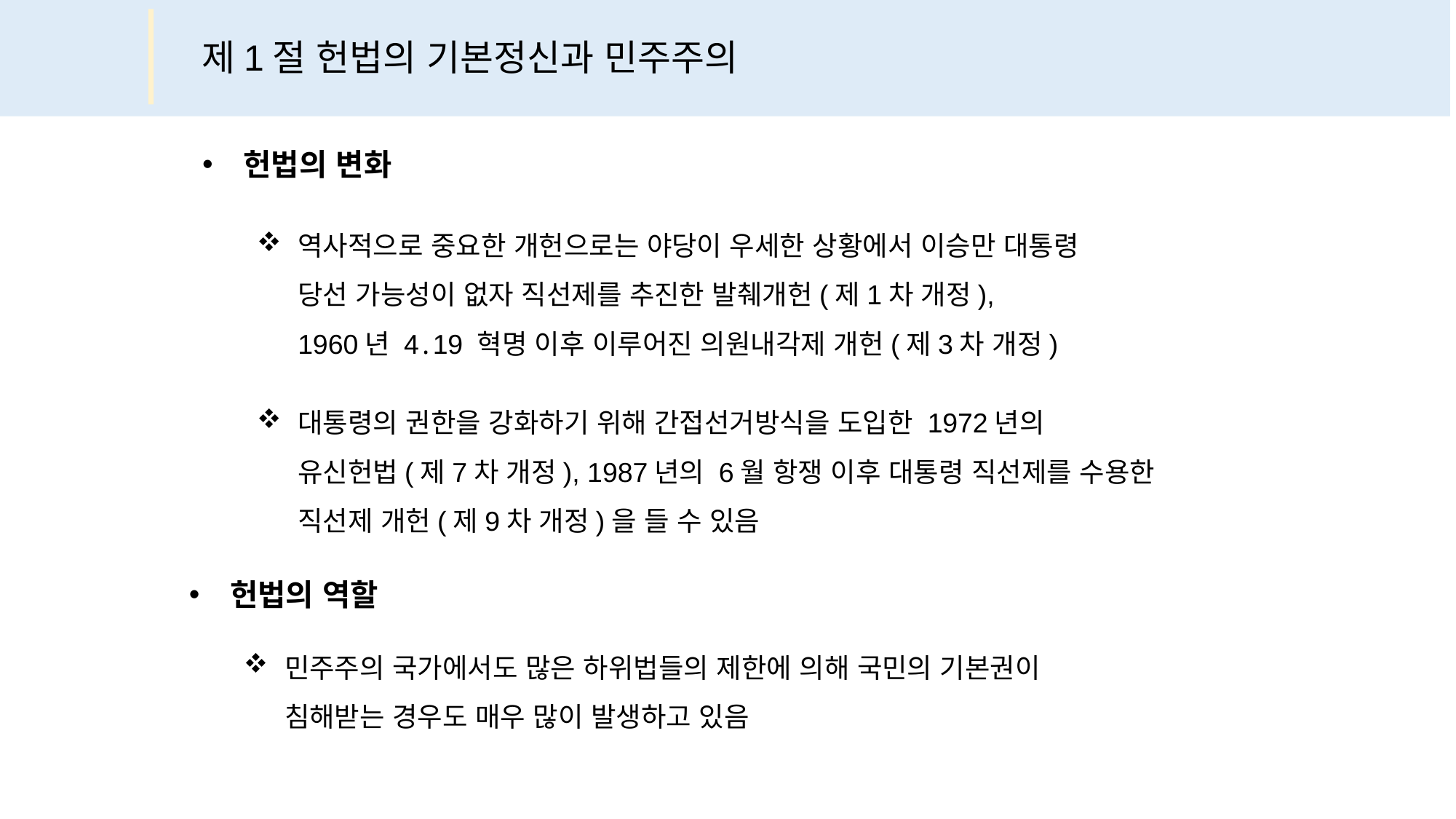

제1절 헌법의 기본정신과 민주주의
헌법의 변화

역사적으로 중요한 개헌으로는 야당이 우세한 상황에서 이승만 대통령
당선 가능성이 없자 직선제를 추진한 발췌개헌(제1차 개정),
1960년 4․19 혁명 이후 이루어진 의원내각제 개헌(제3차 개정)

대통령의 권한을 강화하기 위해 간접선거방식을 도입한 1972년의
유신헌법(제7차 개정), 1987년의 6월 항쟁 이후 대통령 직선제를 수용한
직선제 개헌(제9차 개정)을 들 수 있음
헌법의 역할

민주주의 국가에서도 많은 하위법들의 제한에 의해 국민의 기본권이
침해받는 경우도 매우 많이 발생하고 있음